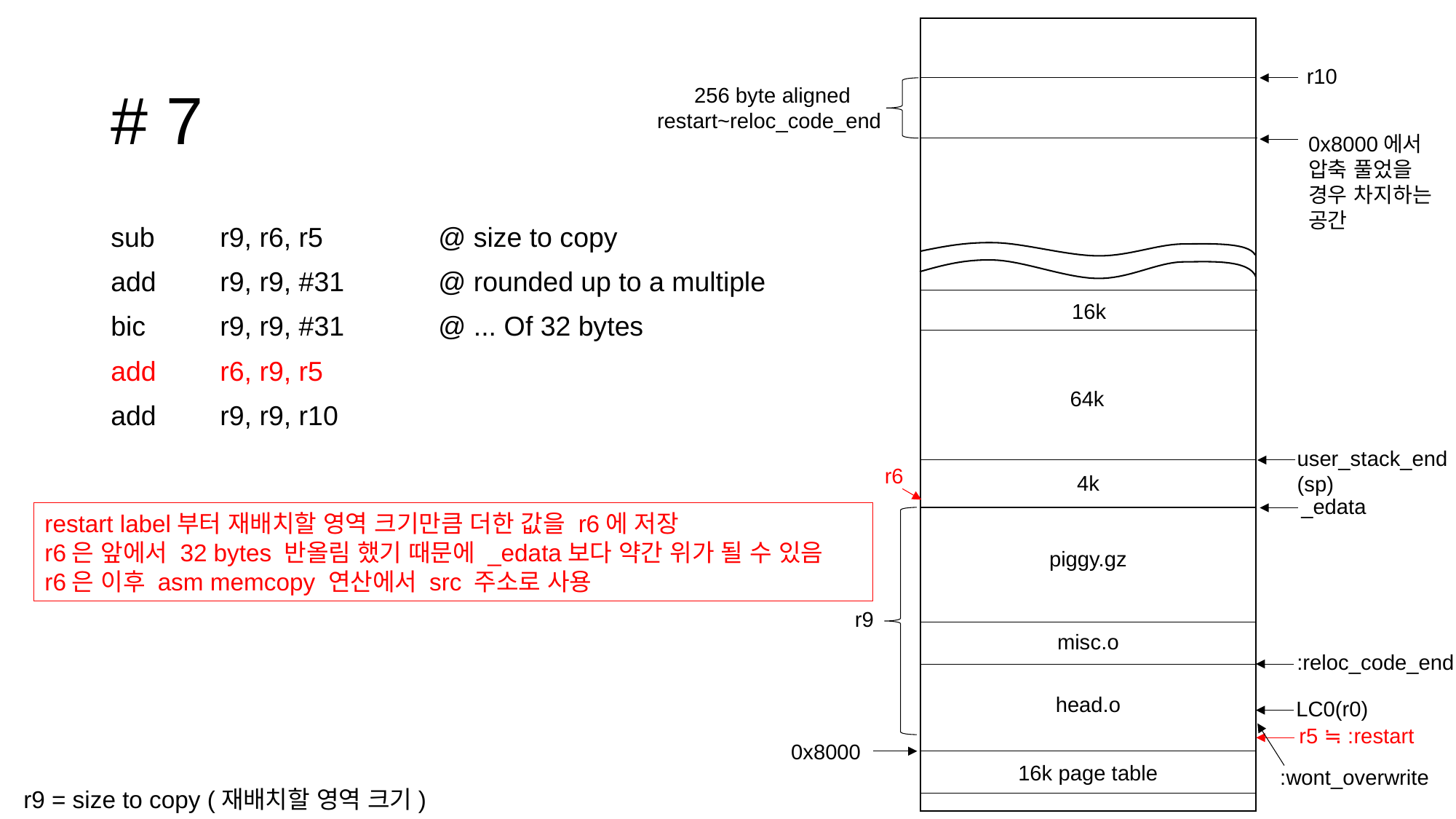

# # 7
r10
256 byte aligned
restart~reloc_code_end

0x8000에서
압축 풀었을
경우 차지하는
공간
sub	r9, r6, r5		@ size to copy
add	r9, r9, #31	@ rounded up to a multiple
bic	r9, r9, #31	@ ... Of 32 bytes
add	r6, r9, r5
add	r9, r9, r10

16k
64k

user_stack_end
(sp)
r6
4k
_edata
restart label부터 재배치할 영역 크기만큼 더한 값을 r6에 저장
r6은 앞에서 32 bytes 반올림 했기 때문에 _edata보다 약간 위가 될 수 있음
r6은 이후 asm memcopy 연산에서 src 주소로 사용

piggy.gz
r9
misc.o
:reloc_code_end
head.o
LC0(r0)
r5 ≒ :restart
0x8000
16k page table
:wont_overwrite
r9 = size to copy (재배치할 영역 크기)